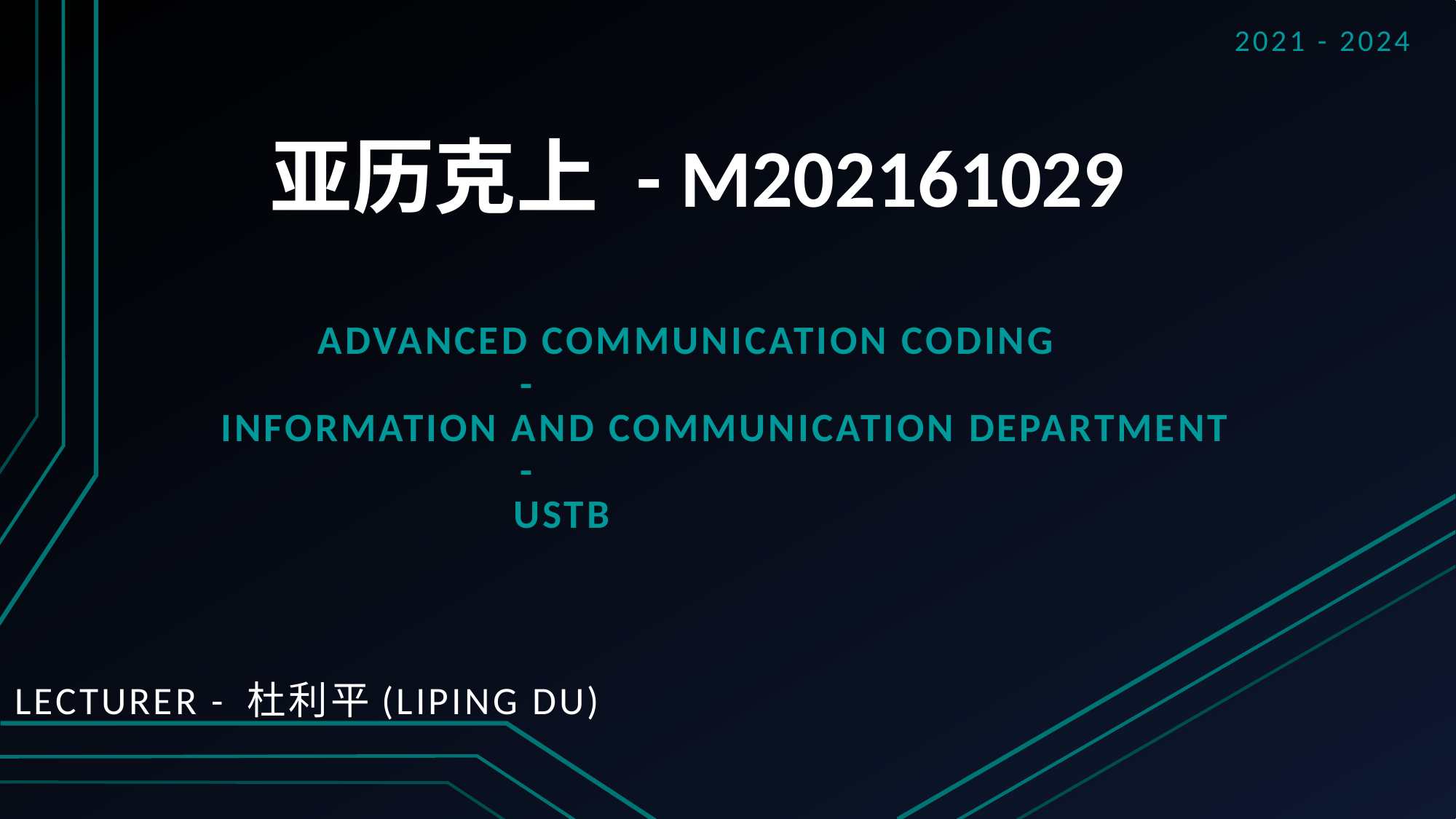

2021 - 2024
# 亚历克上 - M202161029
         Advanced communication coding
			-
 information and communication department
			-
		        ustb
Lecturer - 杜利平(Liping Du)